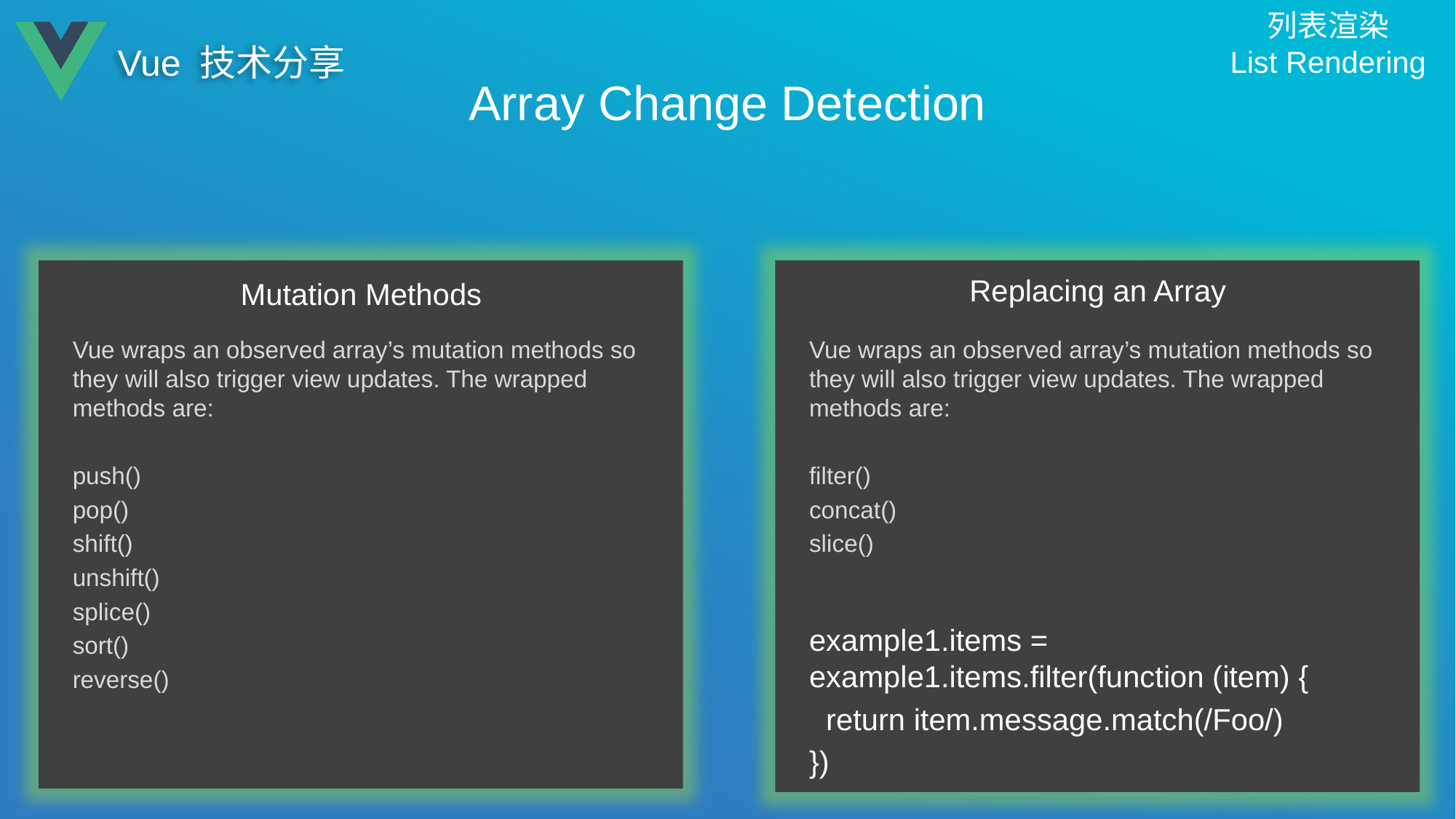

列表渲染
List Rendering
# Array Change Detection

Replacing an Array
Mutation Methods
Vue wraps an observed array’s mutation methods so they will also trigger view updates. The wrapped methods are:

push()
pop()
shift()
unshift()
splice()
sort()
reverse()
Vue wraps an observed array’s mutation methods so they will also trigger view updates. The wrapped methods are:

filter()
concat()
slice()
example1.items = example1.items.filter(function (item) {
  return item.message.match(/Foo/)
})